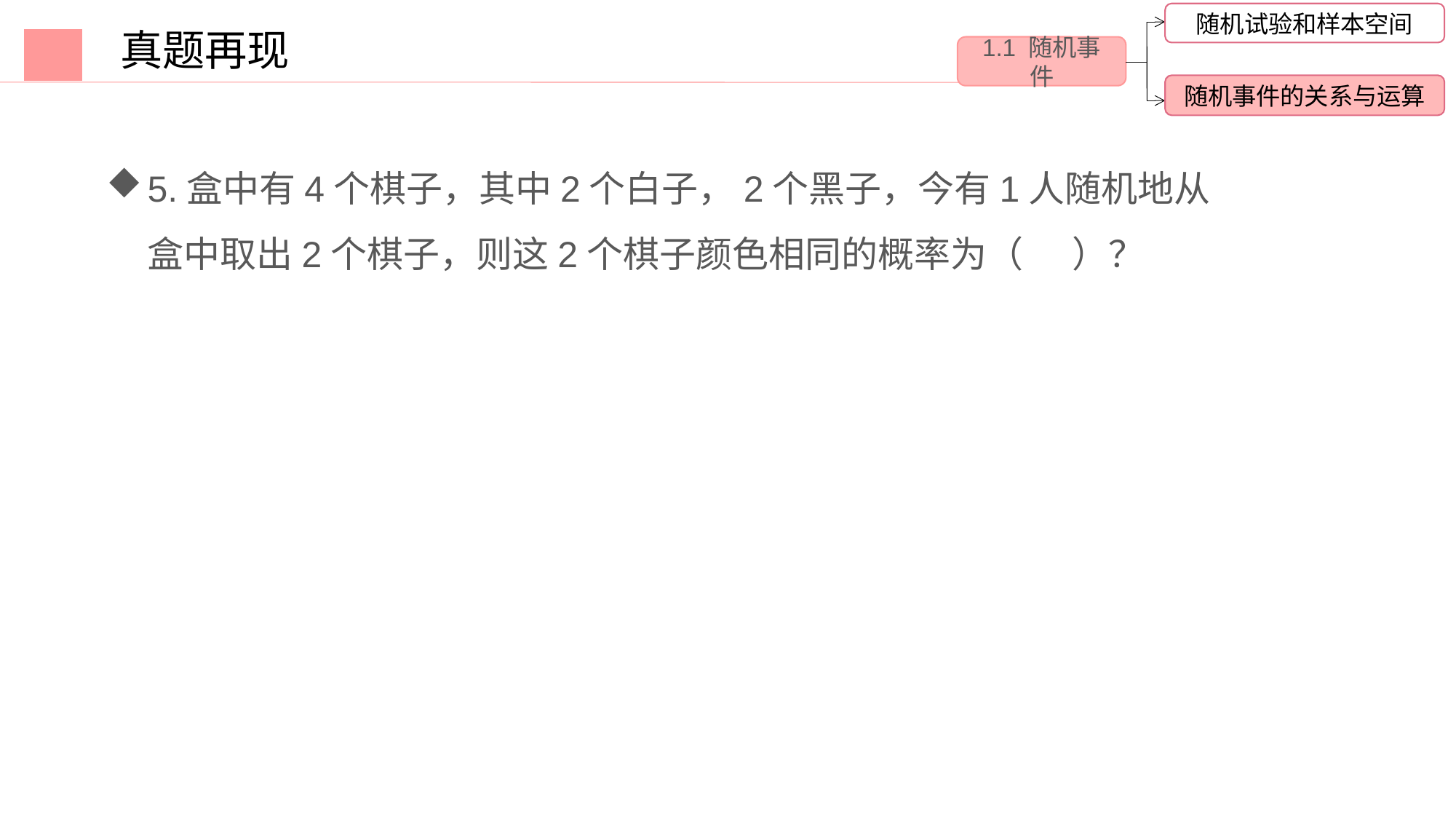

随机试验和样本空间

1.1 随机事件
随机事件的关系与运算
真题再现

5.盒中有4个棋子，其中2个白子，2个黑子，今有1人随机地从盒中取出2个棋子，则这2个棋子颜色相同的概率为（      ）？